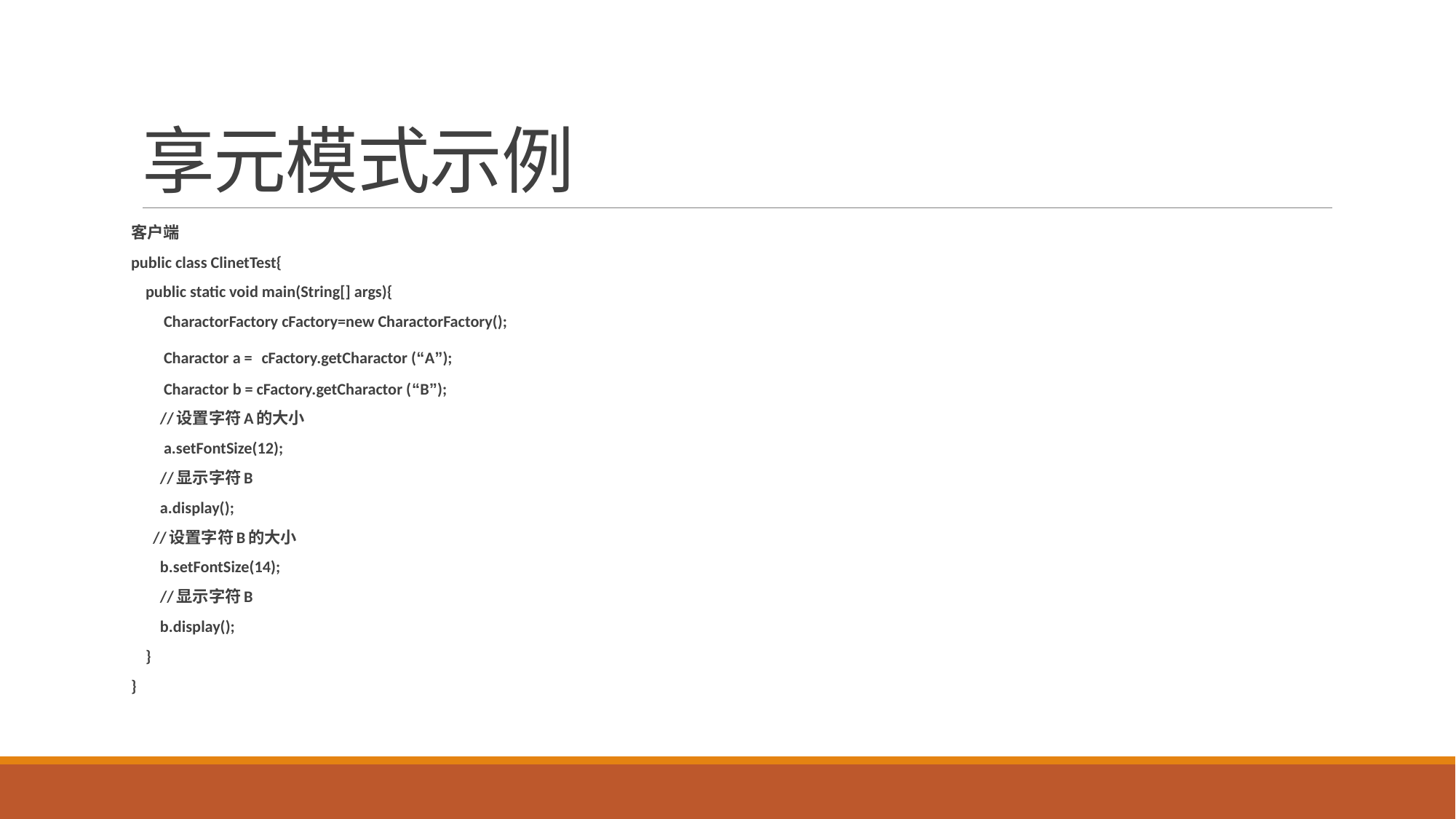

# 享元模式示例
客户端
public class ClinetTest{
    public static void main(String[] args){
         CharactorFactory cFactory=new CharactorFactory();
         Charactor a =  cFactory.getCharactor (“A”);
         Charactor b = cFactory.getCharactor (“B”);
        //设置字符A的大小
         a.setFontSize(12);
        //显示字符B
        a.display();
      //设置字符B的大小
        b.setFontSize(14);
        //显示字符B
        b.display();
    }
}